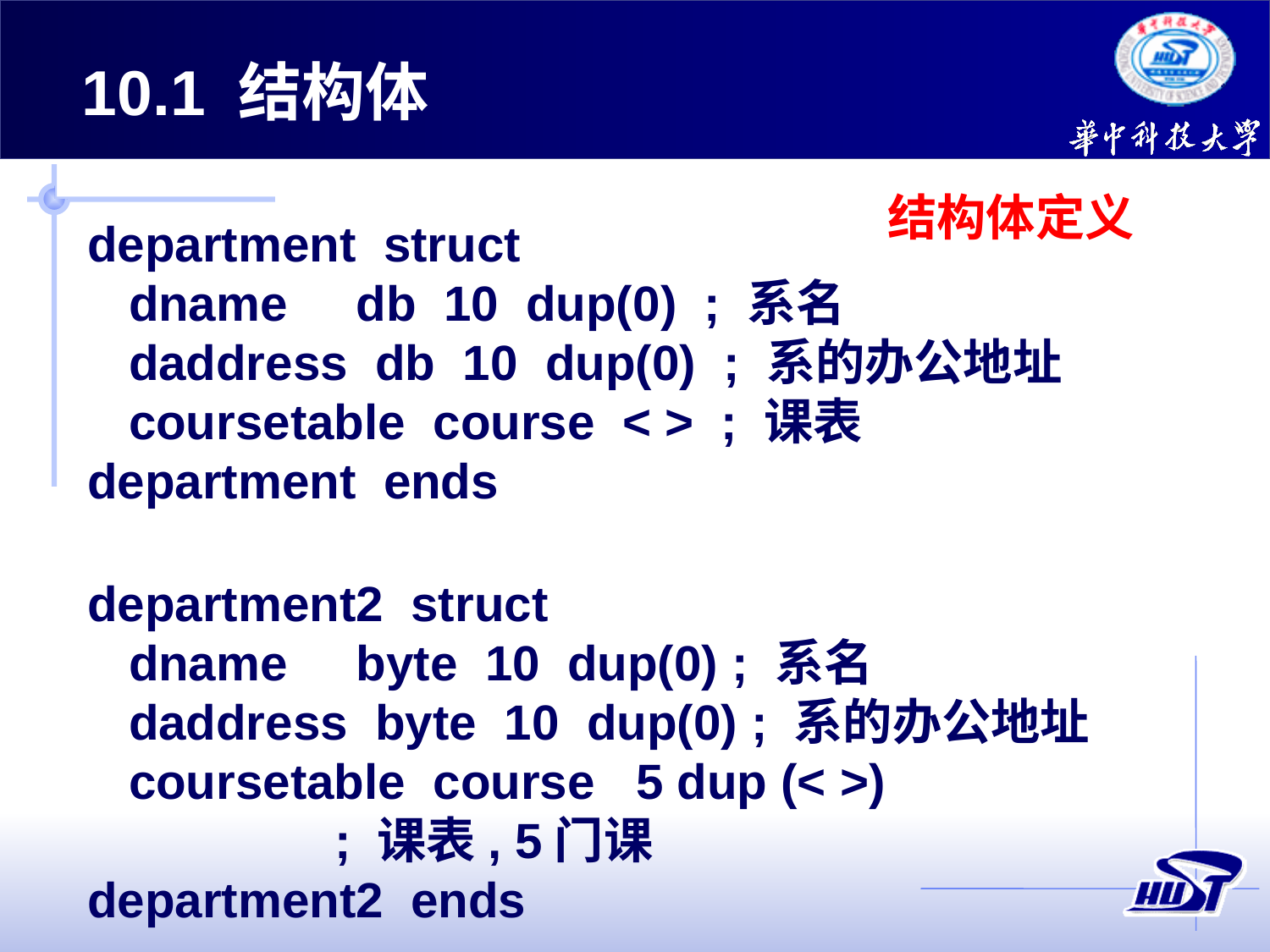

10.1 结构体
结构体定义
department  struct
   dname     db  10  dup(0)  ; 系名
   daddress  db  10  dup(0)  ; 系的办公地址
   coursetable  course  < >  ; 课表
department  ends
department2  struct
   dname     byte  10  dup(0) ; 系名
   daddress  byte  10  dup(0) ; 系的办公地址
   coursetable  course   5 dup (< >)
                  ; 课表, 5门课
department2  ends